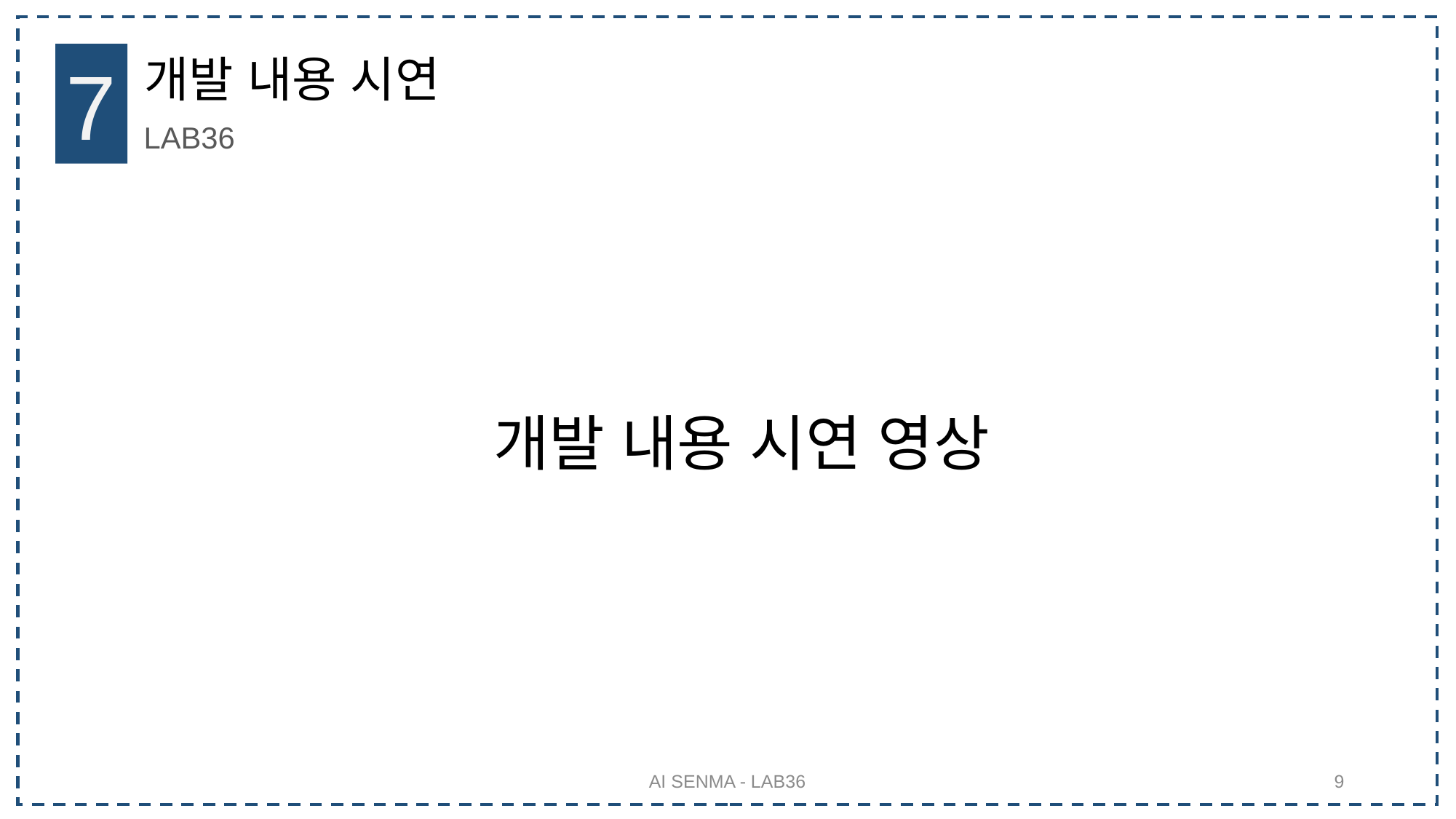

7
개발 내용 시연
LAB36

 개발 내용 시연 영상
AI SENMA - LAB36
9